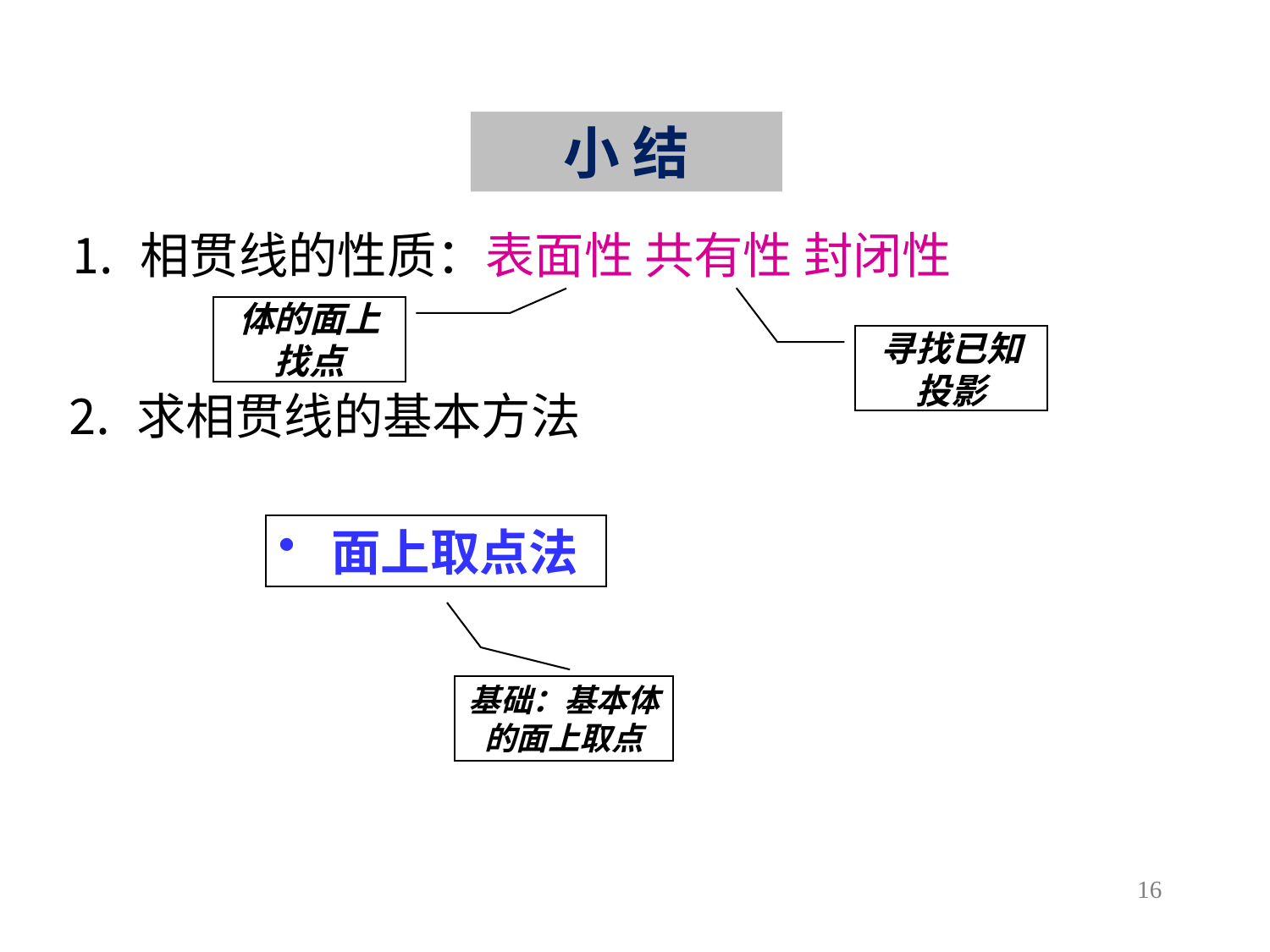

小 结
⒈ 相贯线的性质：表面性 共有性 封闭性
体的面上找点
寻找已知投影
⒉ 求相贯线的基本方法
 面上取点法
基础：基本体的面上取点
16